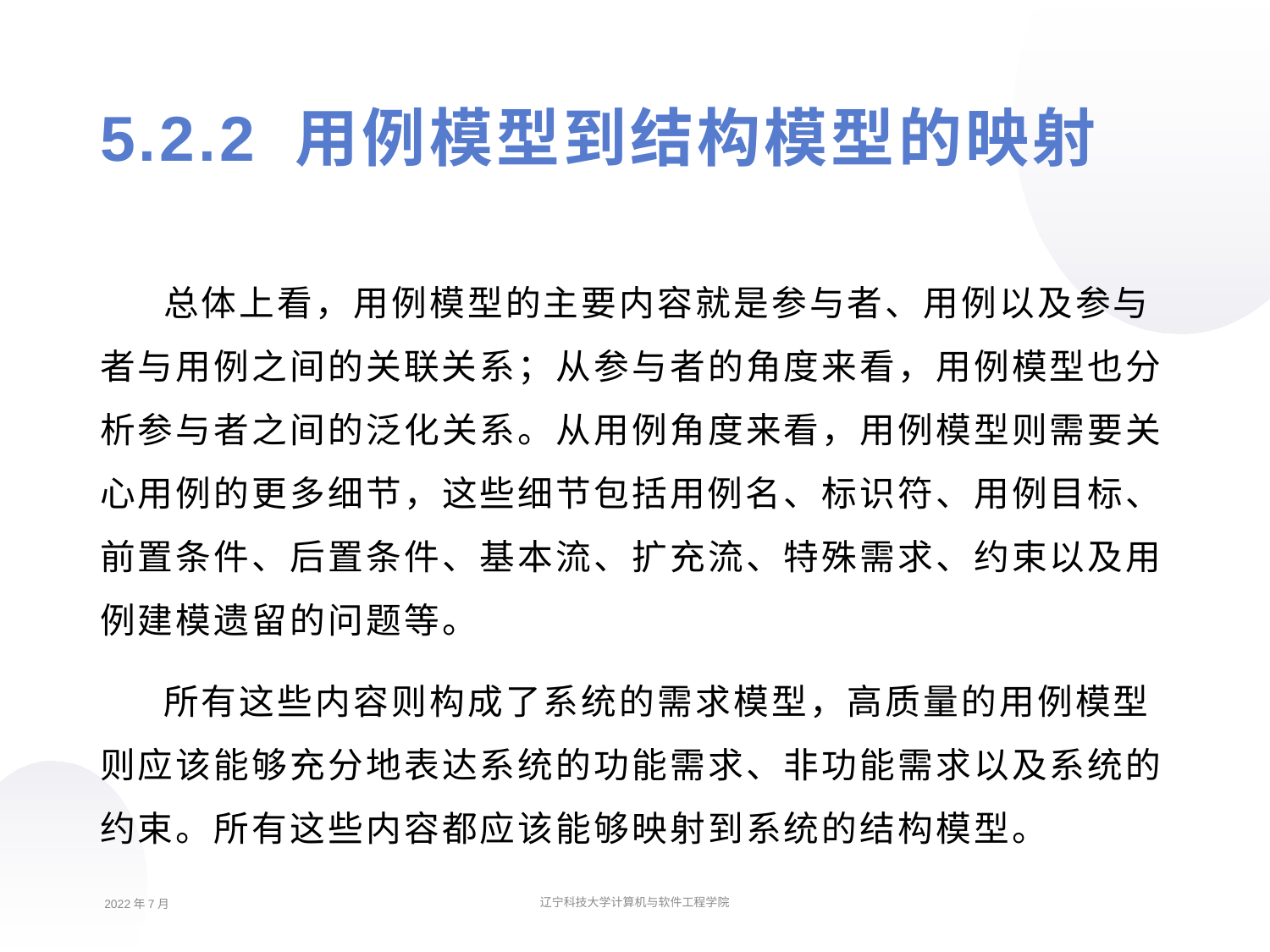

5.2.2 用例模型到结构模型的映射
总体上看，用例模型的主要内容就是参与者、用例以及参与者与用例之间的关联关系；从参与者的角度来看，用例模型也分析参与者之间的泛化关系。从用例角度来看，用例模型则需要关心用例的更多细节，这些细节包括用例名、标识符、用例目标、前置条件、后置条件、基本流、扩充流、特殊需求、约束以及用例建模遗留的问题等。
所有这些内容则构成了系统的需求模型，高质量的用例模型则应该能够充分地表达系统的功能需求、非功能需求以及系统的约束。所有这些内容都应该能够映射到系统的结构模型。

2022年7月
辽宁科技大学计算机与软件工程学院
61